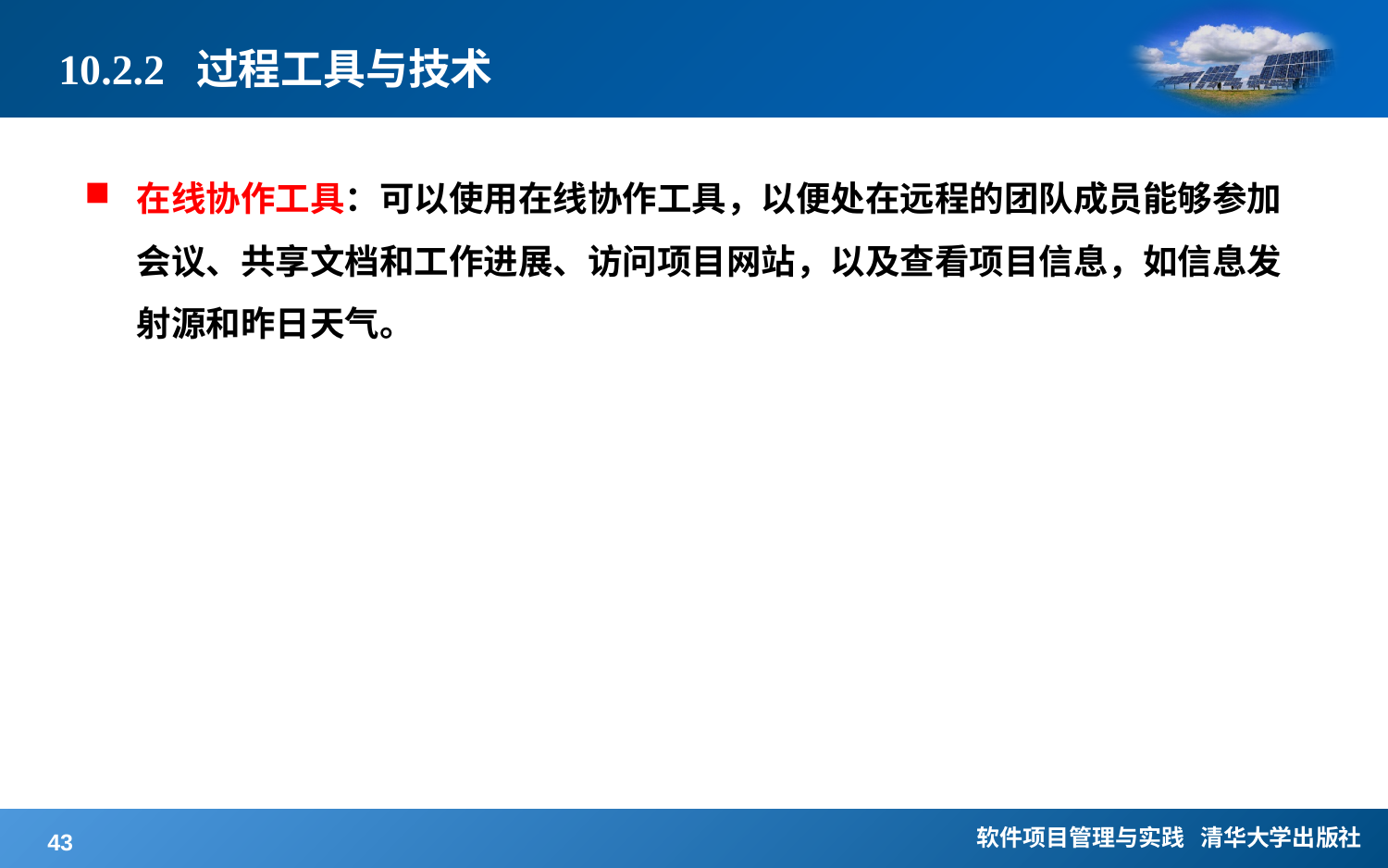

# 10.2.2  过程工具与技术
在线协作工具：可以使用在线协作工具，以便处在远程的团队成员能够参加会议、共享文档和工作进展、访问项目网站，以及查看项目信息，如信息发射源和昨日天气。